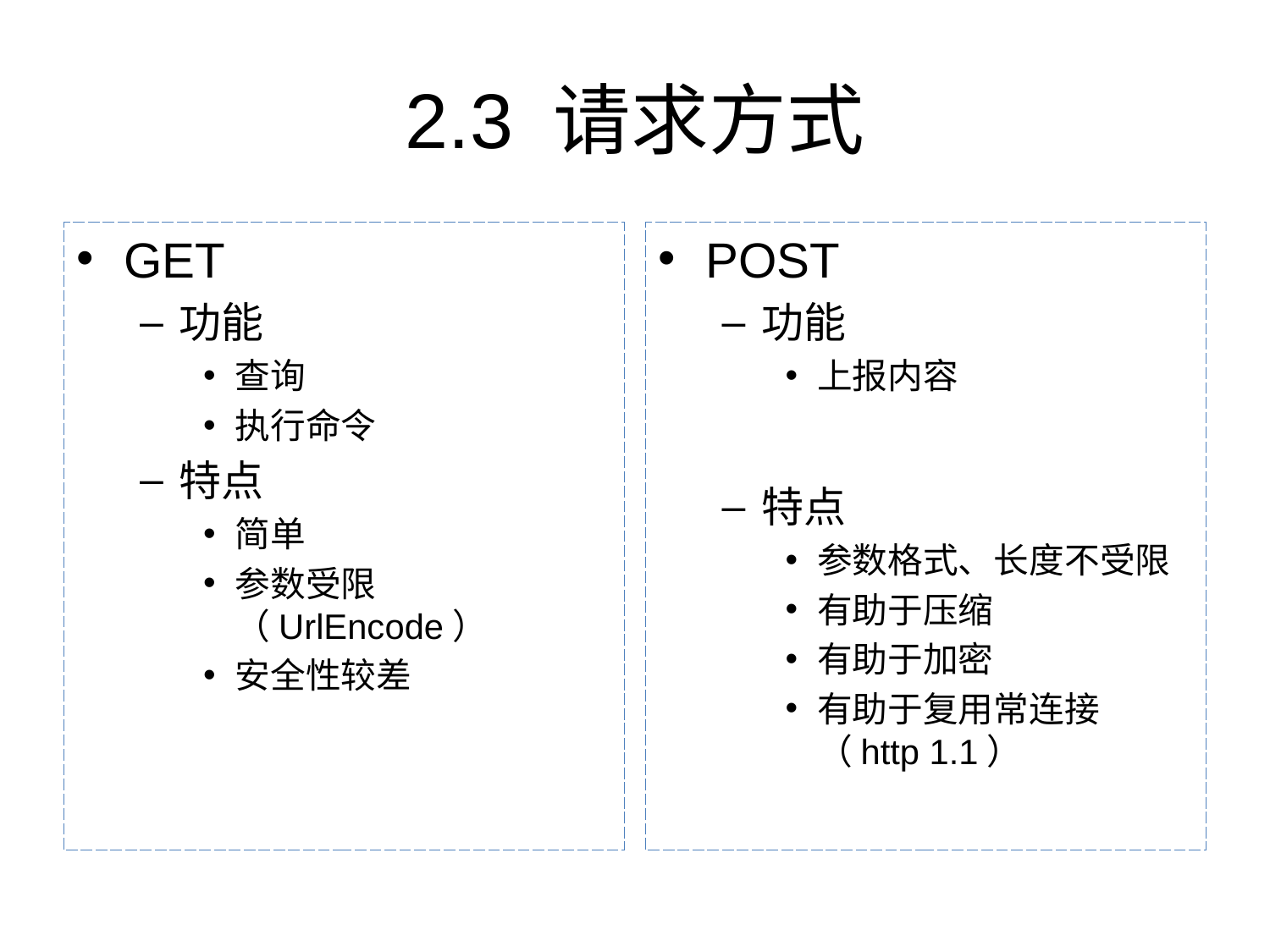

# 2.3 请求方式
GET
功能
查询
执行命令
特点
简单
参数受限（UrlEncode）
安全性较差

POST
功能
上报内容

特点
参数格式、长度不受限
有助于压缩
有助于加密
有助于复用常连接（http 1.1）